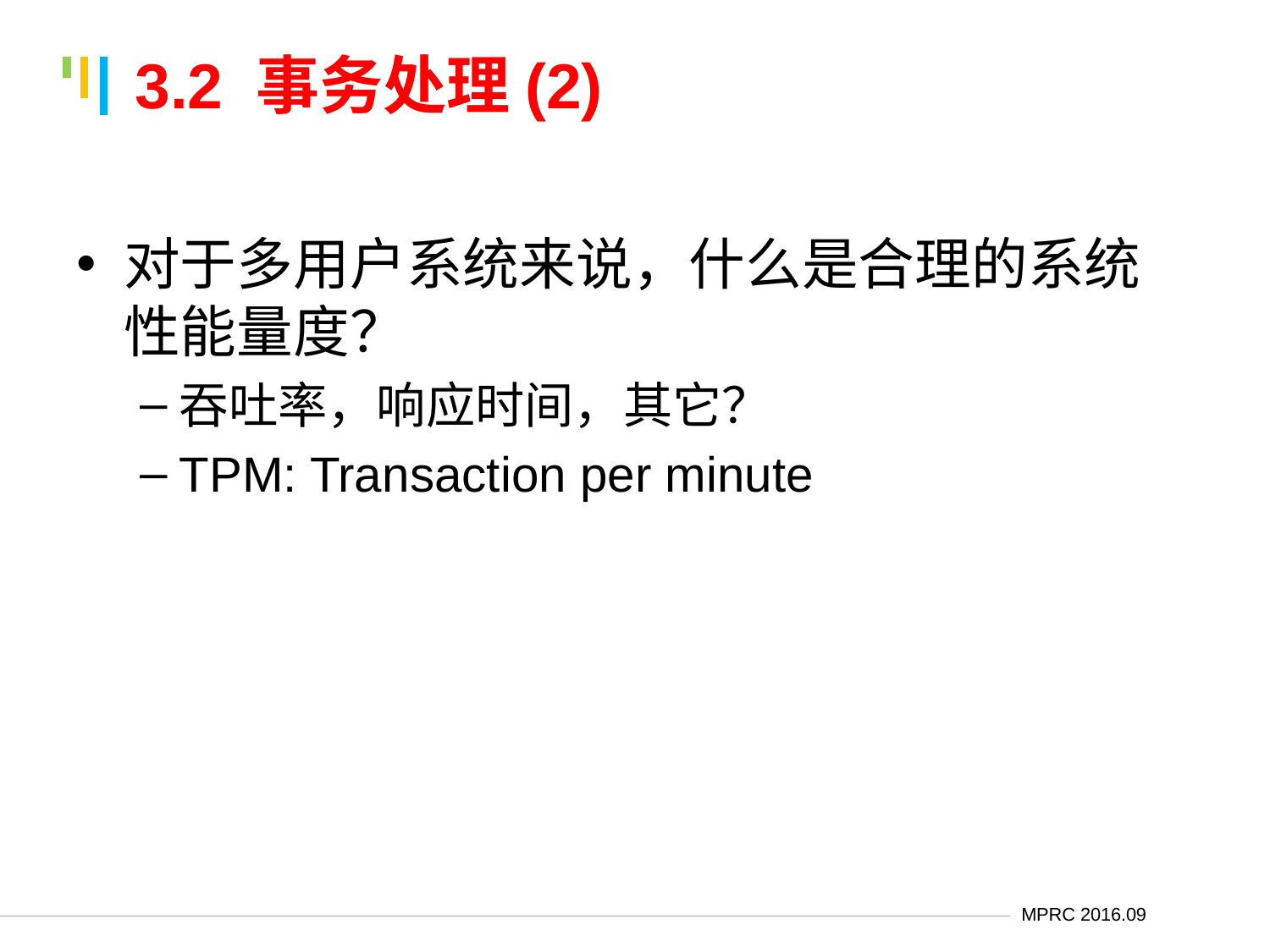

# 3.2 事务处理(2)
对于多用户系统来说，什么是合理的系统性能量度？
吞吐率，响应时间，其它？
TPM: Transaction per minute